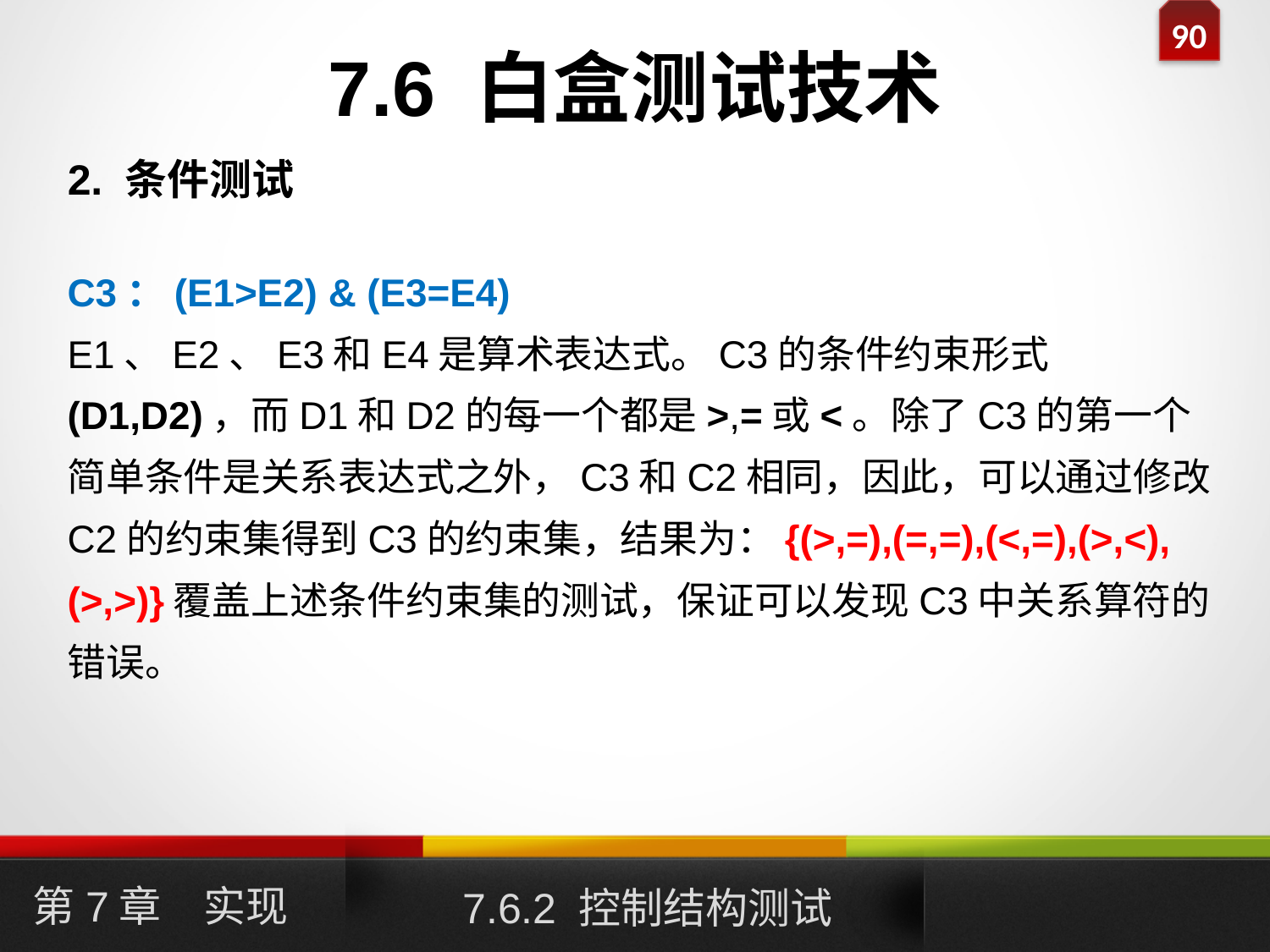

# 7.6 白盒测试技术
2. 条件测试
C3：(E1>E2) & (E3=E4)
E1、E2、E3和E4是算术表达式。C3的条件约束形式(D1,D2)，而D1和D2的每一个都是>,=或<。除了C3的第一个简单条件是关系表达式之外，C3和C2相同，因此，可以通过修改C2的约束集得到C3的约束集，结果为：{(>,=),(=,=),(<,=),(>,<),(>,>)}覆盖上述条件约束集的测试，保证可以发现C3中关系算符的错误。
第7章　实现
7.6.2 控制结构测试